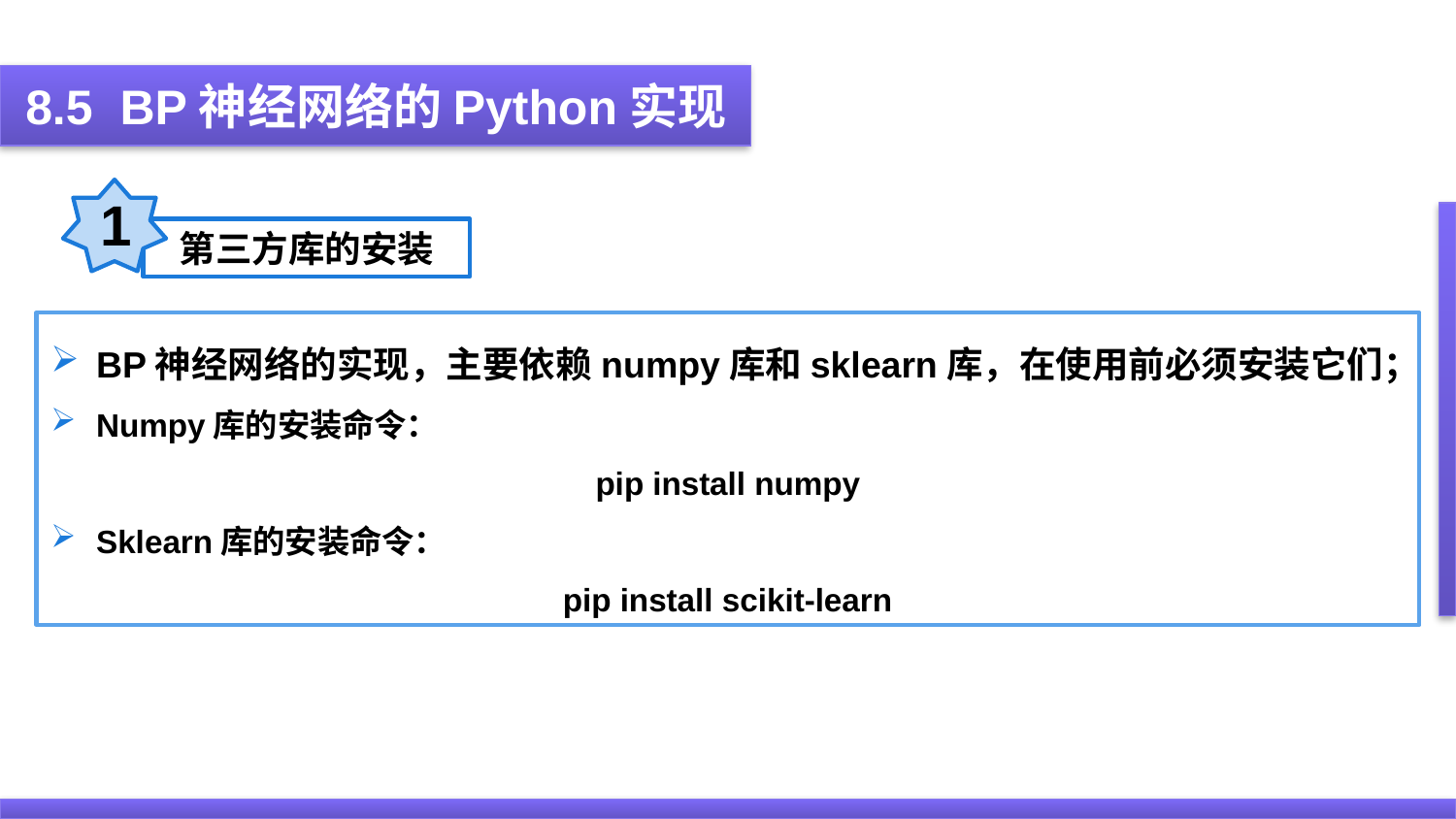

8.5  BP神经网络的Python实现
1
第三方库的安装
BP神经网络的实现，主要依赖numpy库和sklearn库，在使用前必须安装它们；
Numpy库的安装命令：
pip install numpy
Sklearn库的安装命令：
pip install scikit-learn